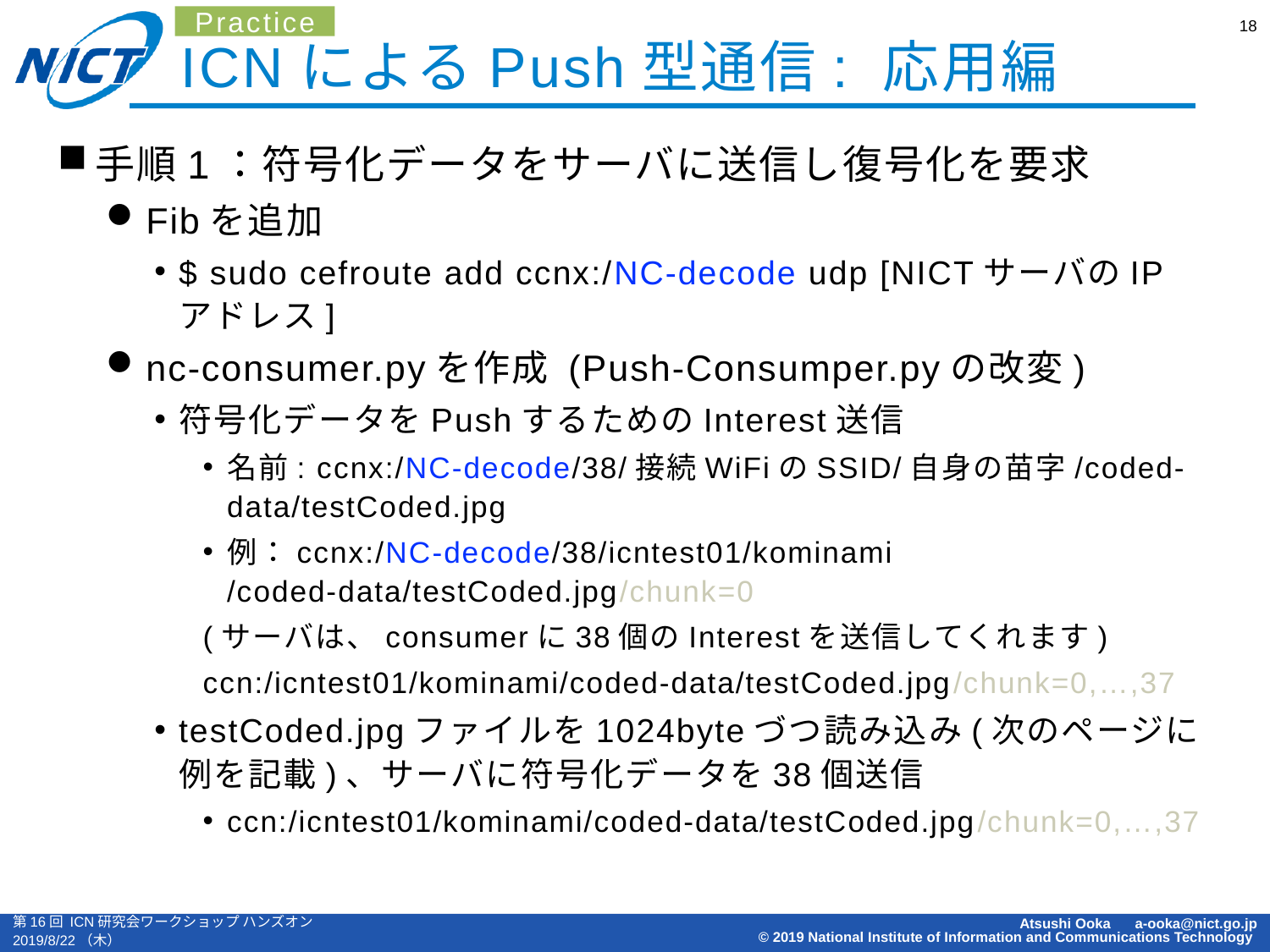

18
Practice
# ICNによるPush型通信: 応用編
手順1：符号化データをサーバに送信し復号化を要求
Fibを追加
$ sudo cefroute add ccnx:/NC-decode udp [NICTサーバのIPアドレス]
nc-consumer.pyを作成 (Push-Consumper.pyの改変)
符号化データをPushするためのInterest送信
名前: ccnx:/NC-decode/38/接続WiFiのSSID/自身の苗字/coded-data/testCoded.jpg
例：ccnx:/NC-decode/38/icntest01/kominami
/coded-data/testCoded.jpg/chunk=0
(サーバは、consumerに38個のInterestを送信してくれます)
ccn:/icntest01/kominami/coded-data/testCoded.jpg/chunk=0,…,37
testCoded.jpgファイルを1024byteづつ読み込み(次のページに例を記載)、サーバに符号化データを38個送信
ccn:/icntest01/kominami/coded-data/testCoded.jpg/chunk=0,…,37

第16回 ICN研究会ワークショップ ハンズオン
2019/8/22（木）